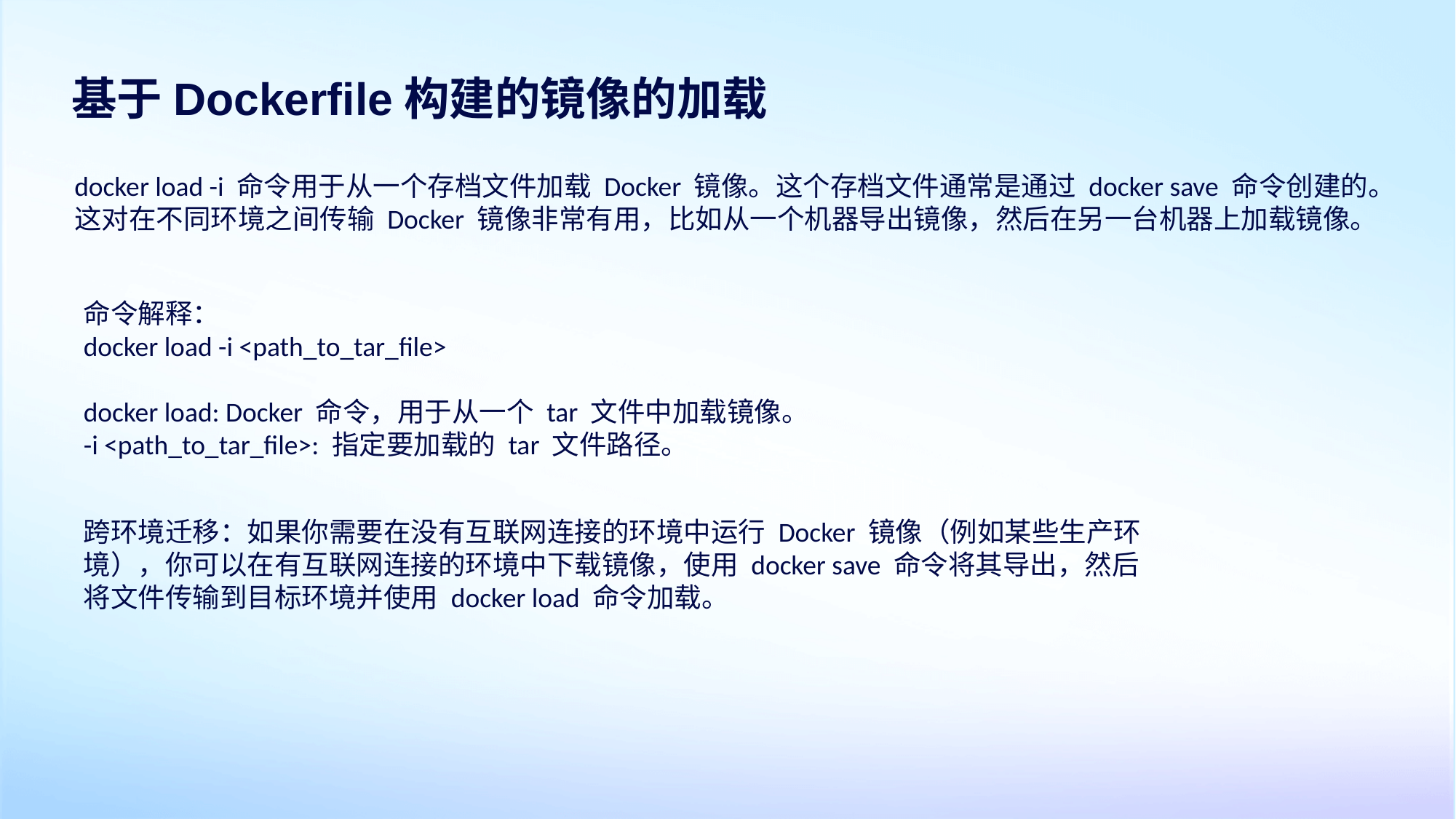

基于Dockerfile构建的镜像的加载
docker load -i 命令用于从一个存档文件加载 Docker 镜像。这个存档文件通常是通过 docker save 命令创建的。这对在不同环境之间传输 Docker 镜像非常有用，比如从一个机器导出镜像，然后在另一台机器上加载镜像。
命令解释：
docker load -i <path_to_tar_file>

docker load: Docker 命令，用于从一个 tar 文件中加载镜像。
-i <path_to_tar_file>: 指定要加载的 tar 文件路径。

跨环境迁移：如果你需要在没有互联网连接的环境中运行 Docker 镜像（例如某些生产环境），你可以在有互联网连接的环境中下载镜像，使用 docker save 命令将其导出，然后将文件传输到目标环境并使用 docker load 命令加载。